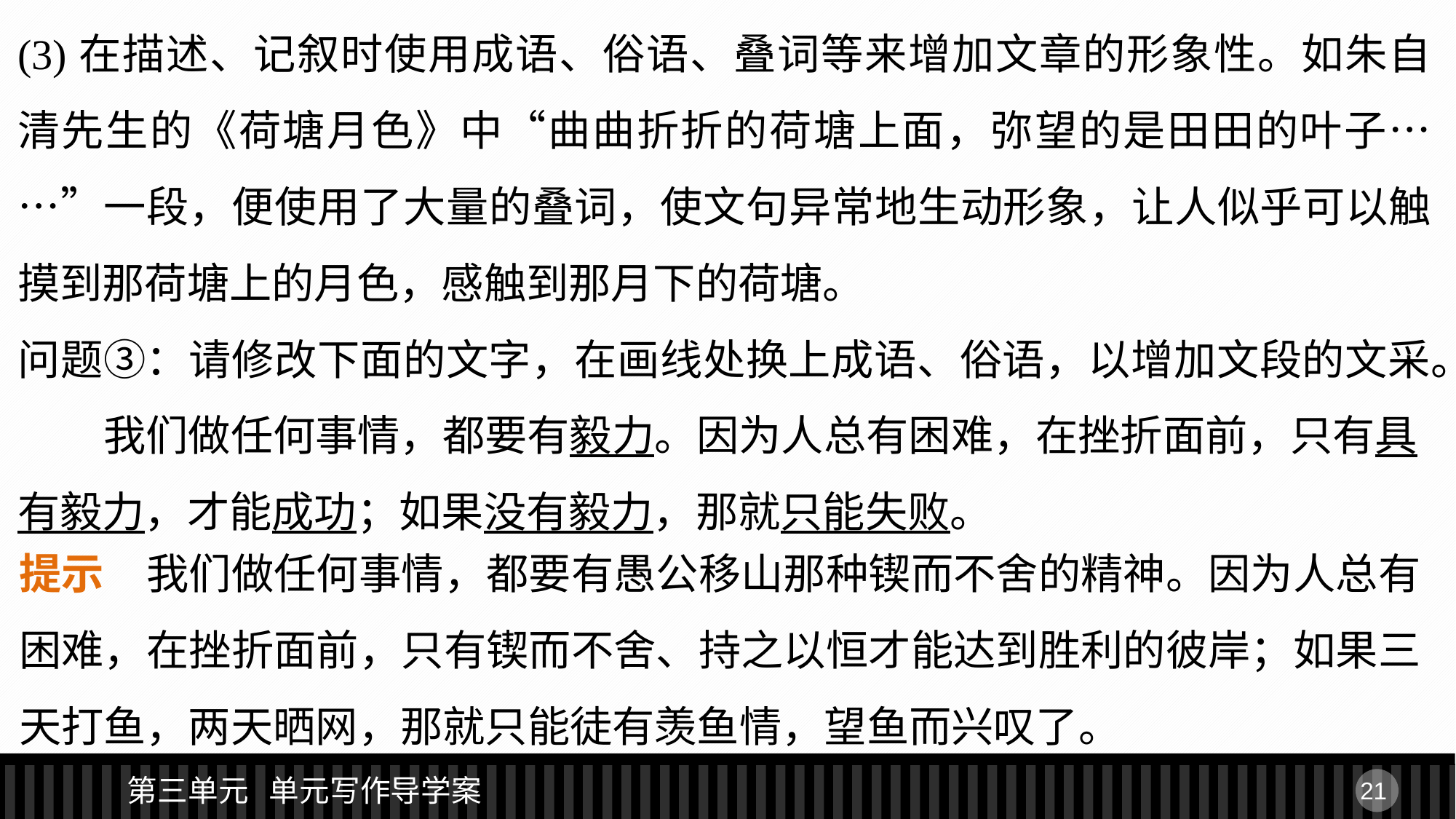

(3)在描述、记叙时使用成语、俗语、叠词等来增加文章的形象性。如朱自清先生的《荷塘月色》中“曲曲折折的荷塘上面，弥望的是田田的叶子……”一段，便使用了大量的叠词，使文句异常地生动形象，让人似乎可以触摸到那荷塘上的月色，感触到那月下的荷塘。
问题③：请修改下面的文字，在画线处换上成语、俗语，以增加文段的文采。
        我们做任何事情，都要有毅力。因为人总有困难，在挫折面前，只有具有毅力，才能成功；如果没有毅力，那就只能失败。
提示　我们做任何事情，都要有愚公移山那种锲而不舍的精神。因为人总有困难，在挫折面前，只有锲而不舍、持之以恒才能达到胜利的彼岸；如果三天打鱼，两天晒网，那就只能徒有羡鱼情，望鱼而兴叹了。